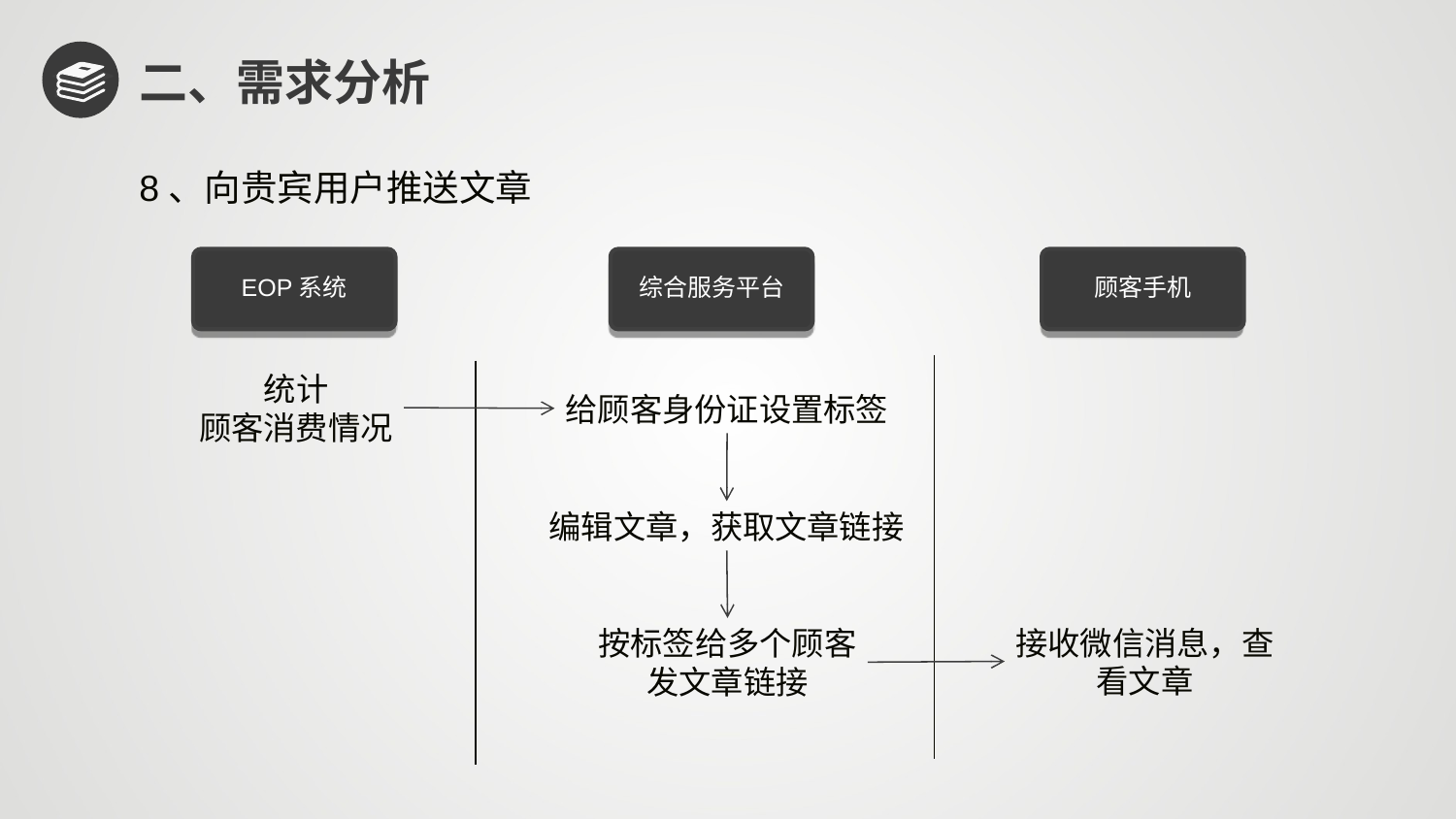

二、需求分析

8、向贵宾用户推送文章
EOP系统
综合服务平台
顾客手机
统计
顾客消费情况
给顾客身份证设置标签
编辑文章，获取文章链接
接收微信消息，查
看文章
按标签给多个顾客
发文章链接